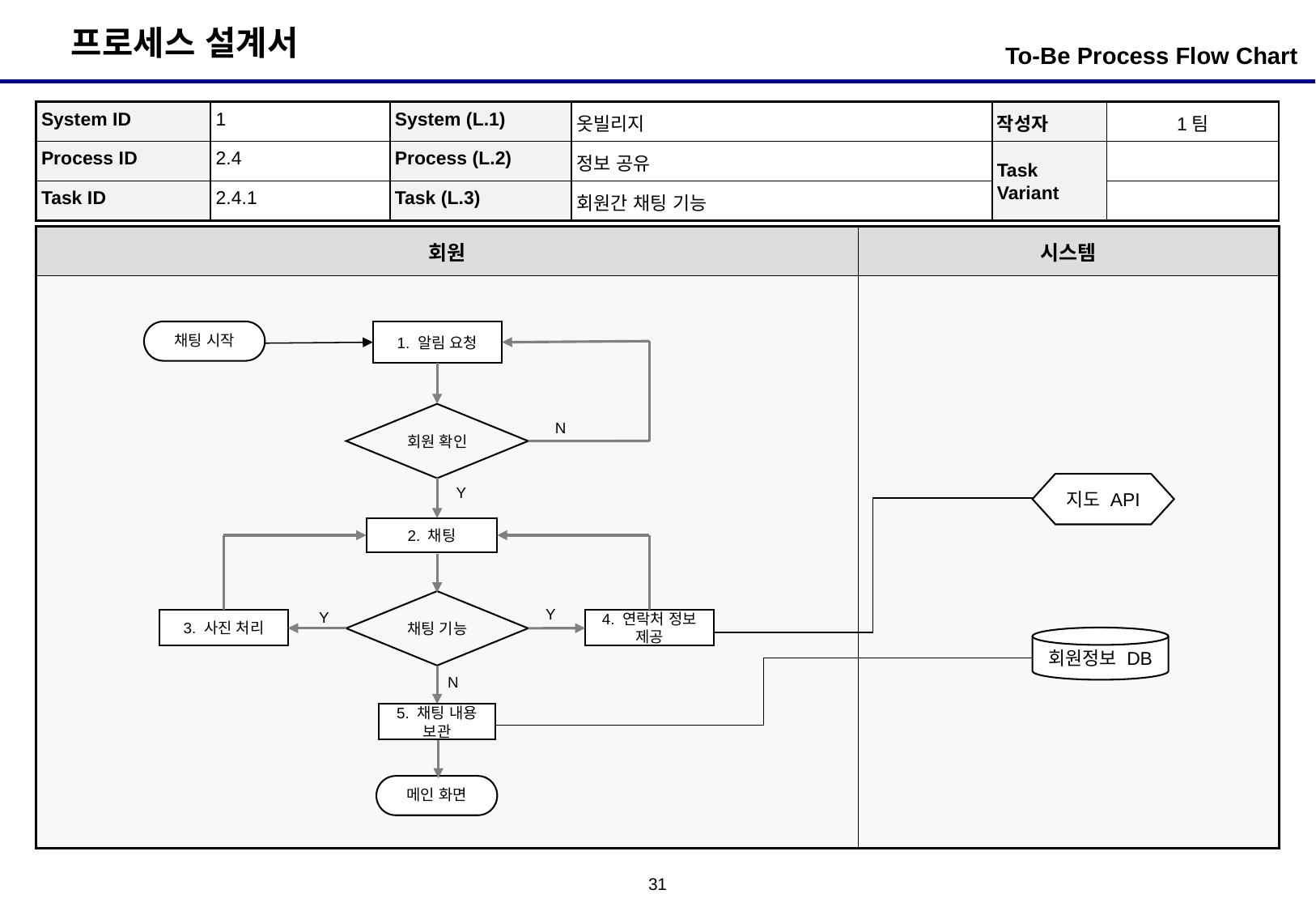

To-Be Process Flow Chart
| System ID | 1 | System (L.1) | 옷빌리지 | 작성자 | 1팀 |
| --- | --- | --- | --- | --- | --- |
| Process ID | 2.4 | Process (L.2) | 정보 공유 | Task Variant |  |
| Task ID | 2.4.1 | Task (L.3) | 회원간 채팅 기능 |  |  |
| 회원 | 시스템 |
| --- | --- |
|  |  |
채팅 시작
1. 알림 요청
회원 확인
N
지도 API
Y
2. 채팅
채팅 기능
Y
Y
3. 사진 처리
4. 연락처 정보 제공
회원정보 DB
N
5. 채팅 내용 보관
메인 화면